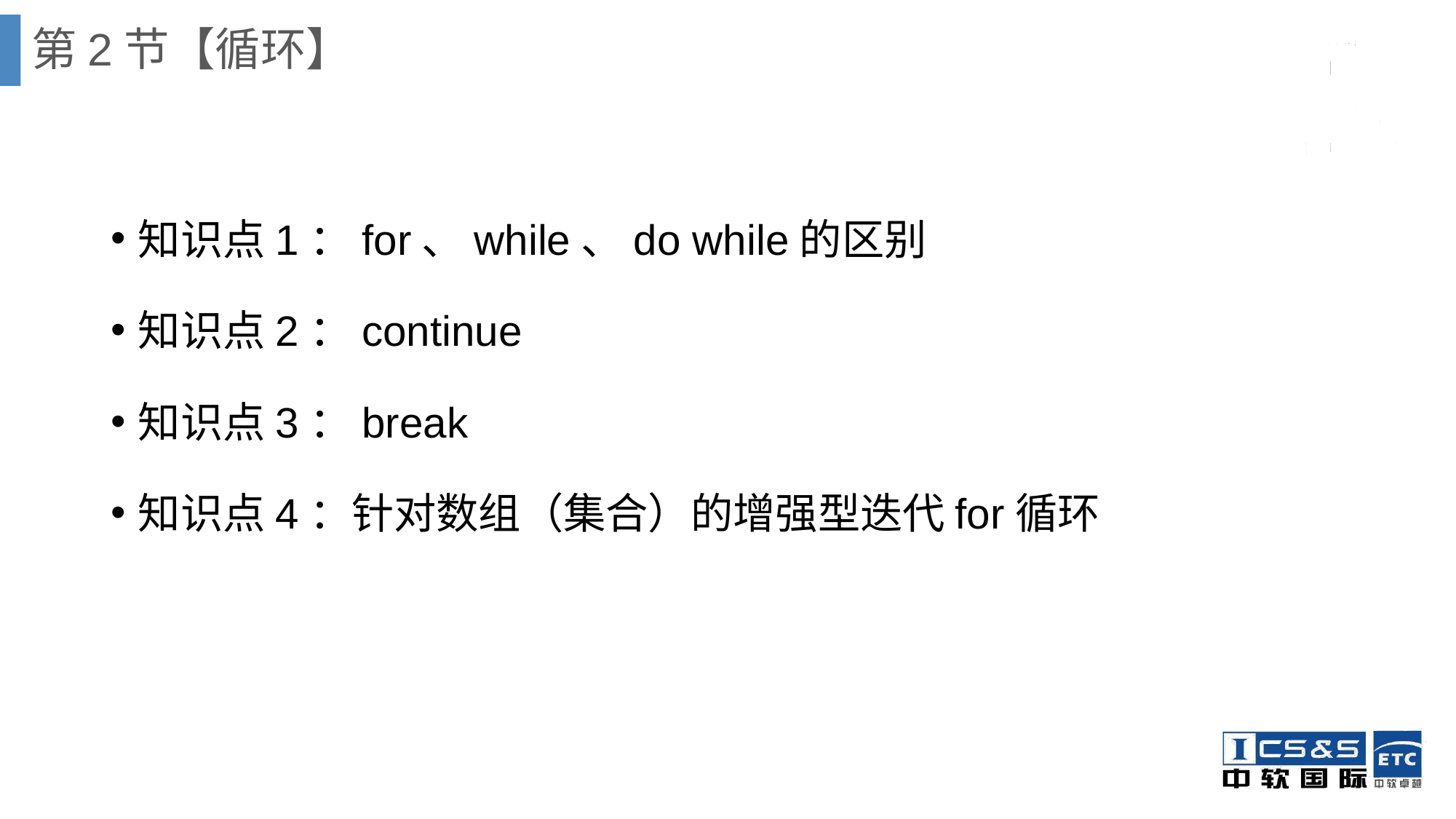

# 第2节【循环】
知识点1：for、while、do while的区别
知识点2：continue
知识点3：break
知识点4：针对数组（集合）的增强型迭代for循环